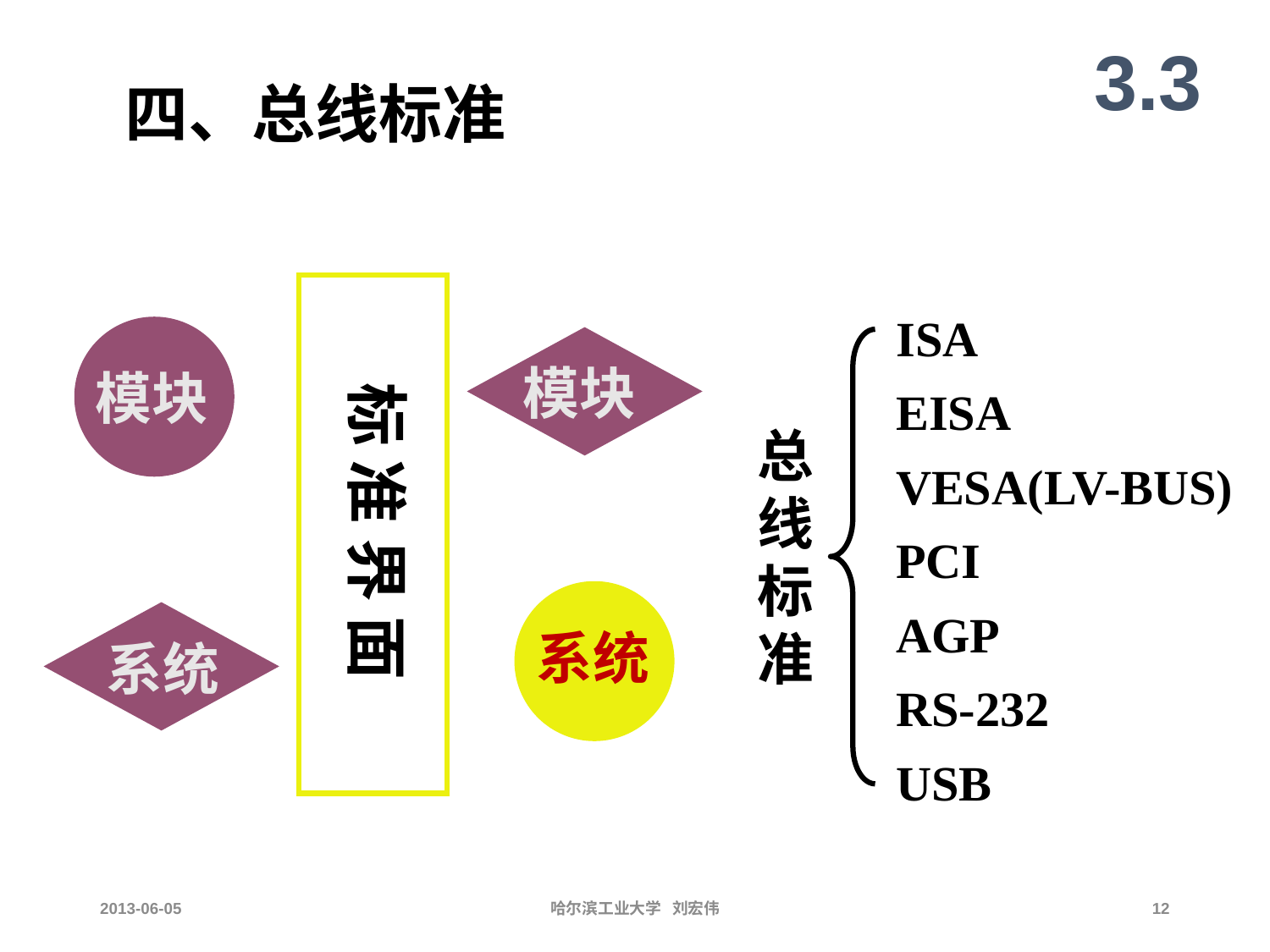

3.3
 四、总线标准

标 准 界 面
ISA
EISA
VESA(LV-BUS)
PCI
AGP
RS-232
USB

模块

模块

总
线
标
准

系统

系统
2013-06-05
哈尔滨工业大学   刘宏伟
12